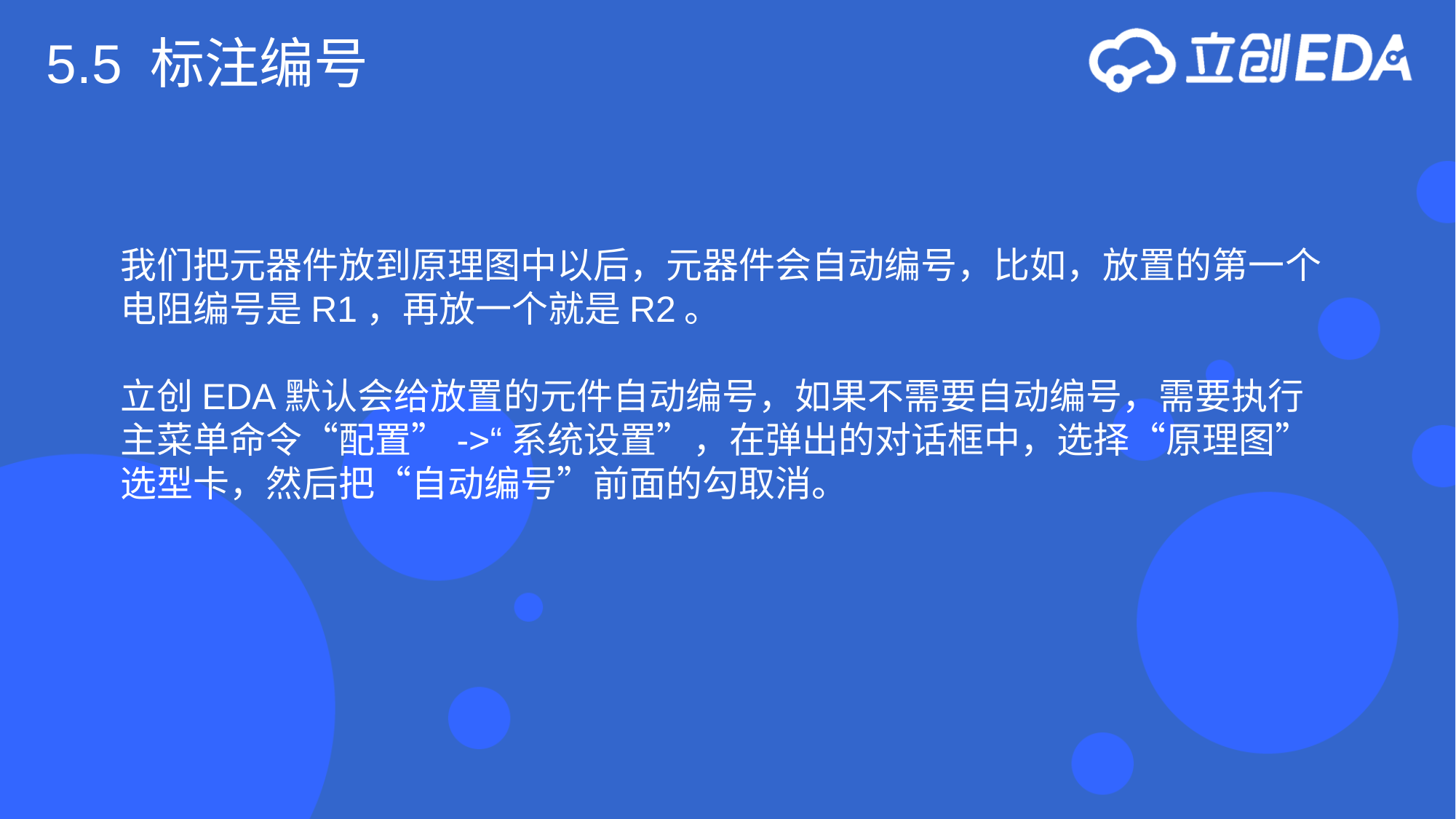

5.5 标注编号
我们把元器件放到原理图中以后，元器件会自动编号，比如，放置的第一个电阻编号是R1，再放一个就是R2。

立创EDA默认会给放置的元件自动编号，如果不需要自动编号，需要执行主菜单命令“配置”->“系统设置”，在弹出的对话框中，选择“原理图”选型卡，然后把“自动编号”前面的勾取消。